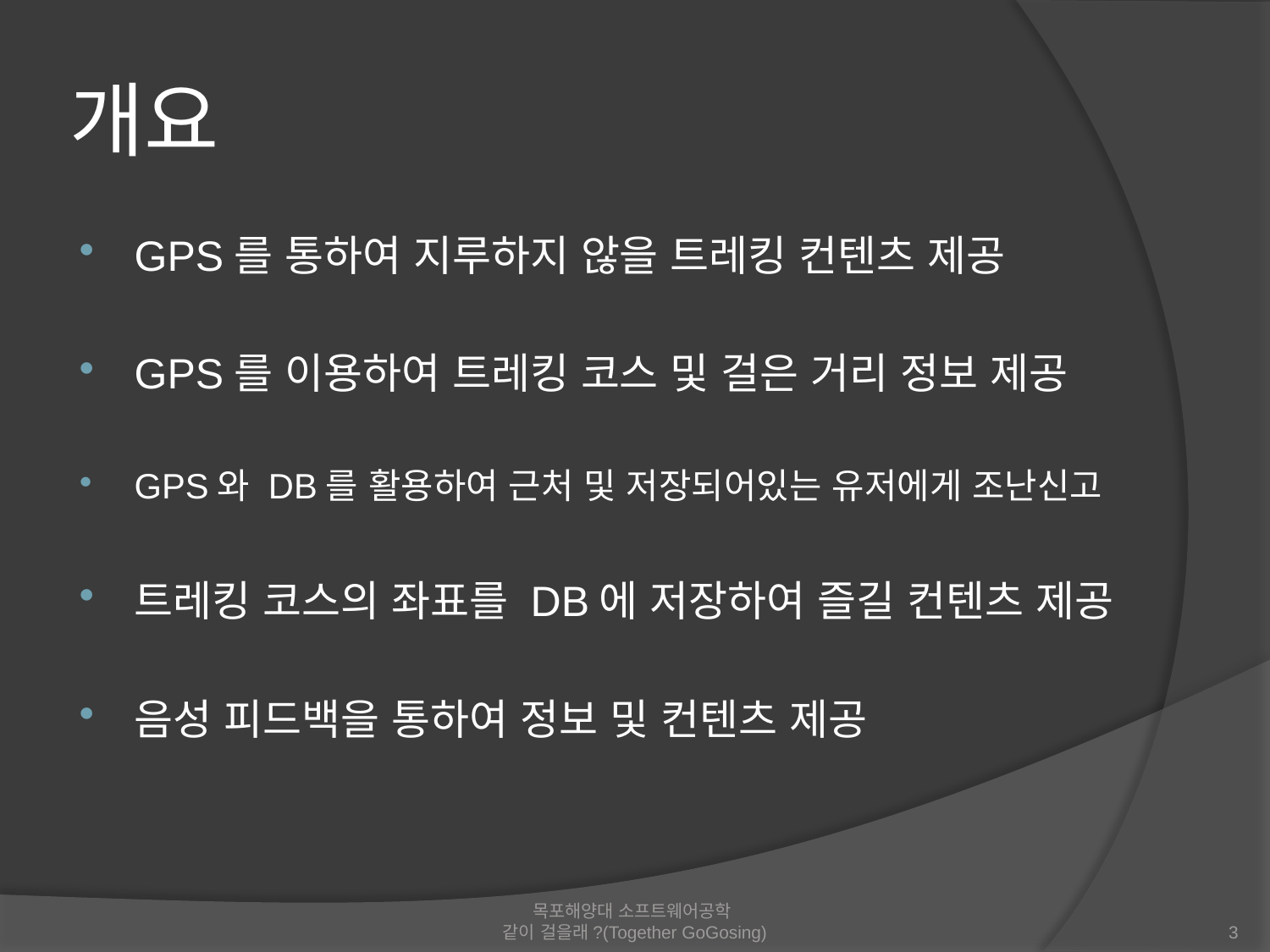

# 개요
GPS를 통하여 지루하지 않을 트레킹 컨텐츠 제공

GPS를 이용하여 트레킹 코스 및 걸은 거리 정보 제공

GPS와 DB를 활용하여 근처 및 저장되어있는 유저에게 조난신고

트레킹 코스의 좌표를 DB에 저장하여 즐길 컨텐츠 제공

음성 피드백을 통하여 정보 및 컨텐츠 제공

목포해양대 소프트웨어공학
같이 걸을래?(Together GoGosing)
3